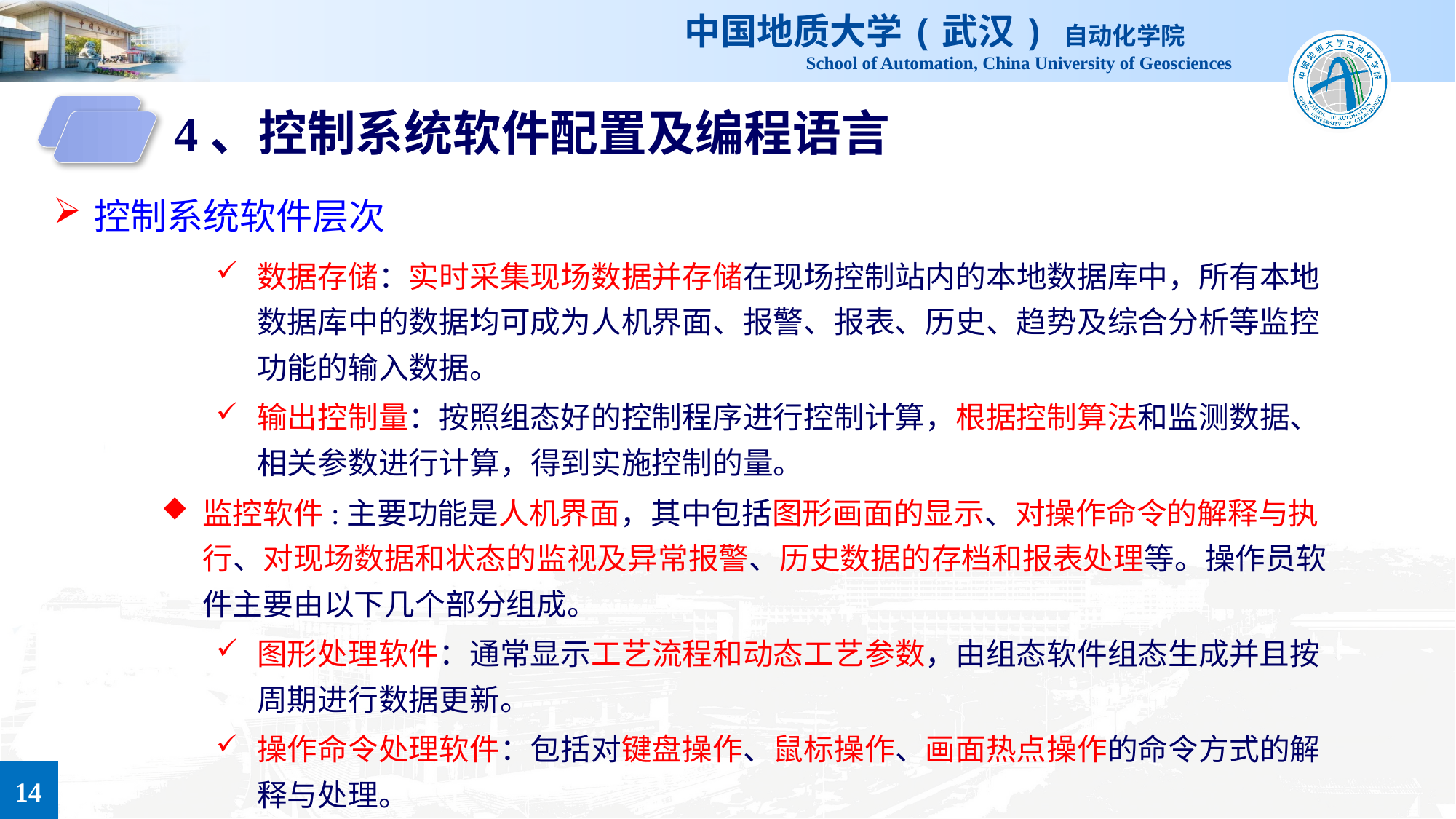

4、控制系统软件配置及编程语言
控制系统软件层次
数据存储：实时采集现场数据并存储在现场控制站内的本地数据库中，所有本地数据库中的数据均可成为人机界面、报警、报表、历史、趋势及综合分析等监控功能的输入数据。
输出控制量：按照组态好的控制程序进行控制计算，根据控制算法和监测数据、相关参数进行计算，得到实施控制的量。
监控软件:主要功能是人机界面，其中包括图形画面的显示、对操作命令的解释与执行、对现场数据和状态的监视及异常报警、历史数据的存档和报表处理等。操作员软件主要由以下几个部分组成。
图形处理软件：通常显示工艺流程和动态工艺参数，由组态软件组态生成并且按周期进行数据更新。
操作命令处理软件：包括对键盘操作、鼠标操作、画面热点操作的命令方式的解释与处理。
14